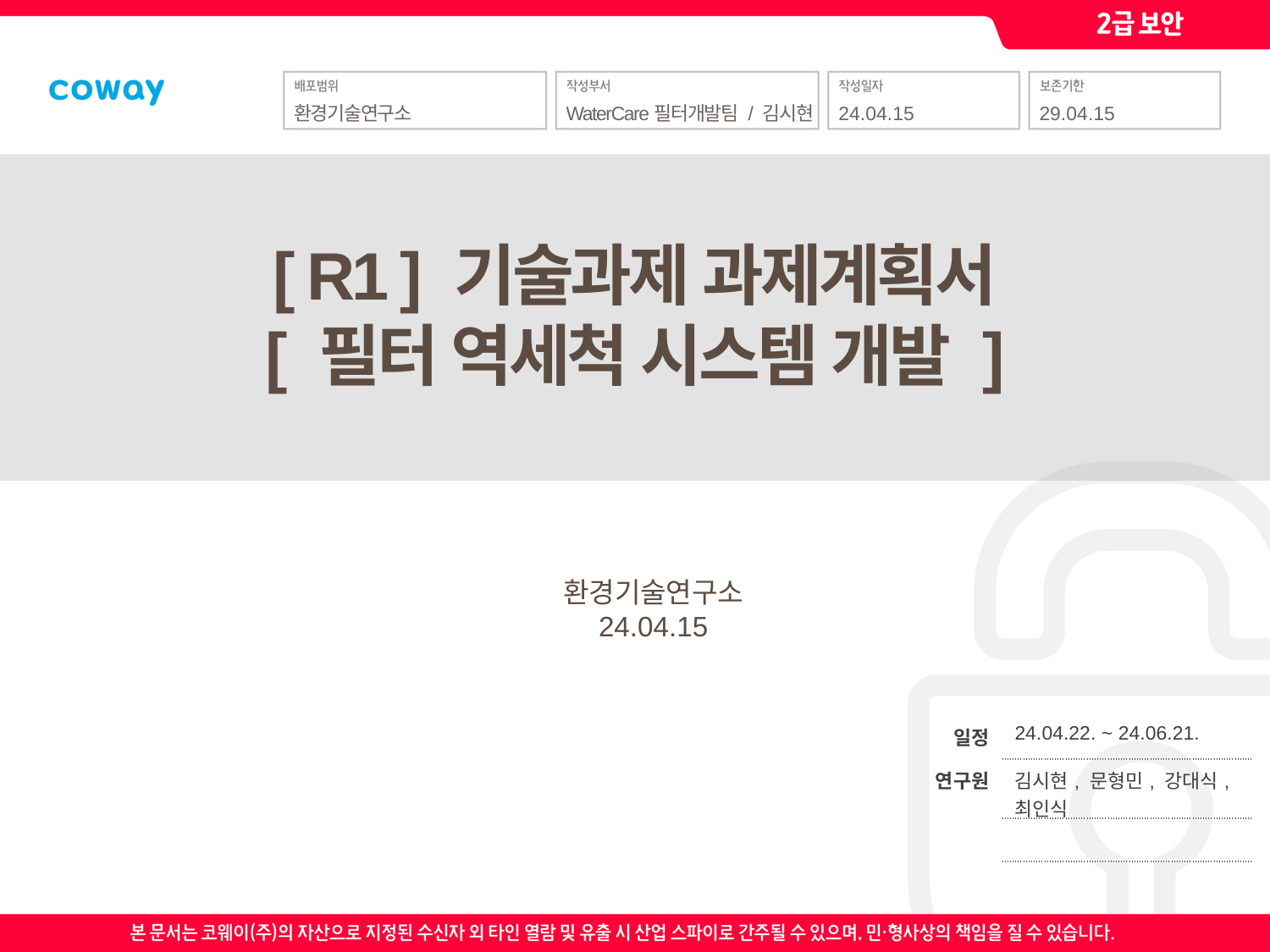

필수
환경기술연구소
WaterCare필터개발팀 / 김시현
24.04.15
29.04.15

[ R1 ] 기술과제 과제계획서
[ 필터 역세척 시스템 개발 ]
환경기술연구소
24.04.15
| 일정 | 24.04.22. ~ 24.06.21. |
| --- | --- |
| 연구원 | 김시현, 문형민, 강대식, 최인식 |
|  |  |